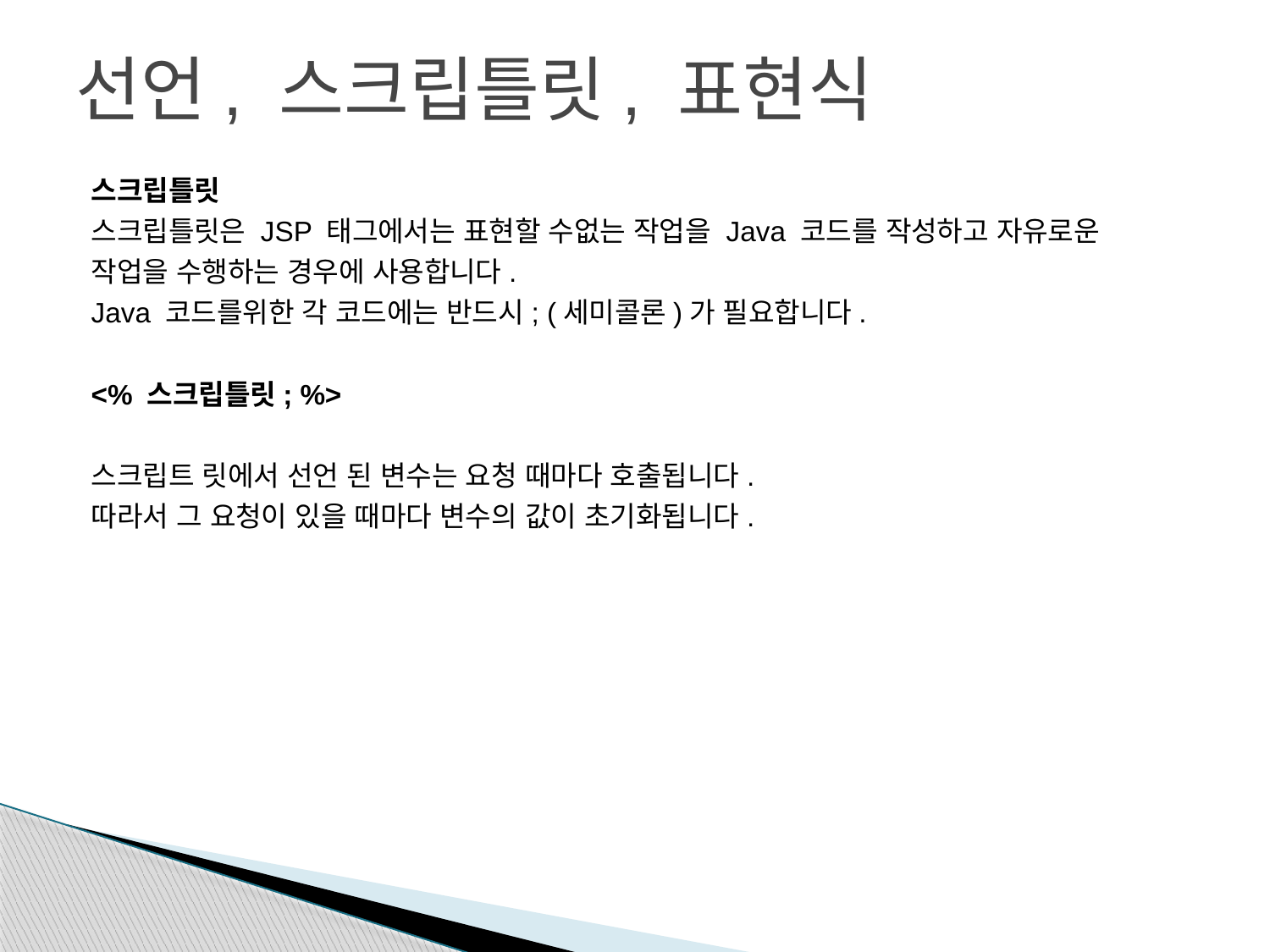

# 선언, 스크립틀릿, 표현식
스크립틀릿
스크립틀릿은 JSP 태그에서는 표현할 수없는 작업을 Java 코드를 작성하고 자유로운
작업을 수행하는 경우에 사용합니다.
Java 코드를위한 각 코드에는 반드시; (세미콜론)가 필요합니다.

<% 스크립틀릿; %>

스크립트 릿에서 선언 된 변수는 요청 때마다 호출됩니다.
따라서 그 요청이 있을 때마다 변수의 값이 초기화됩니다.